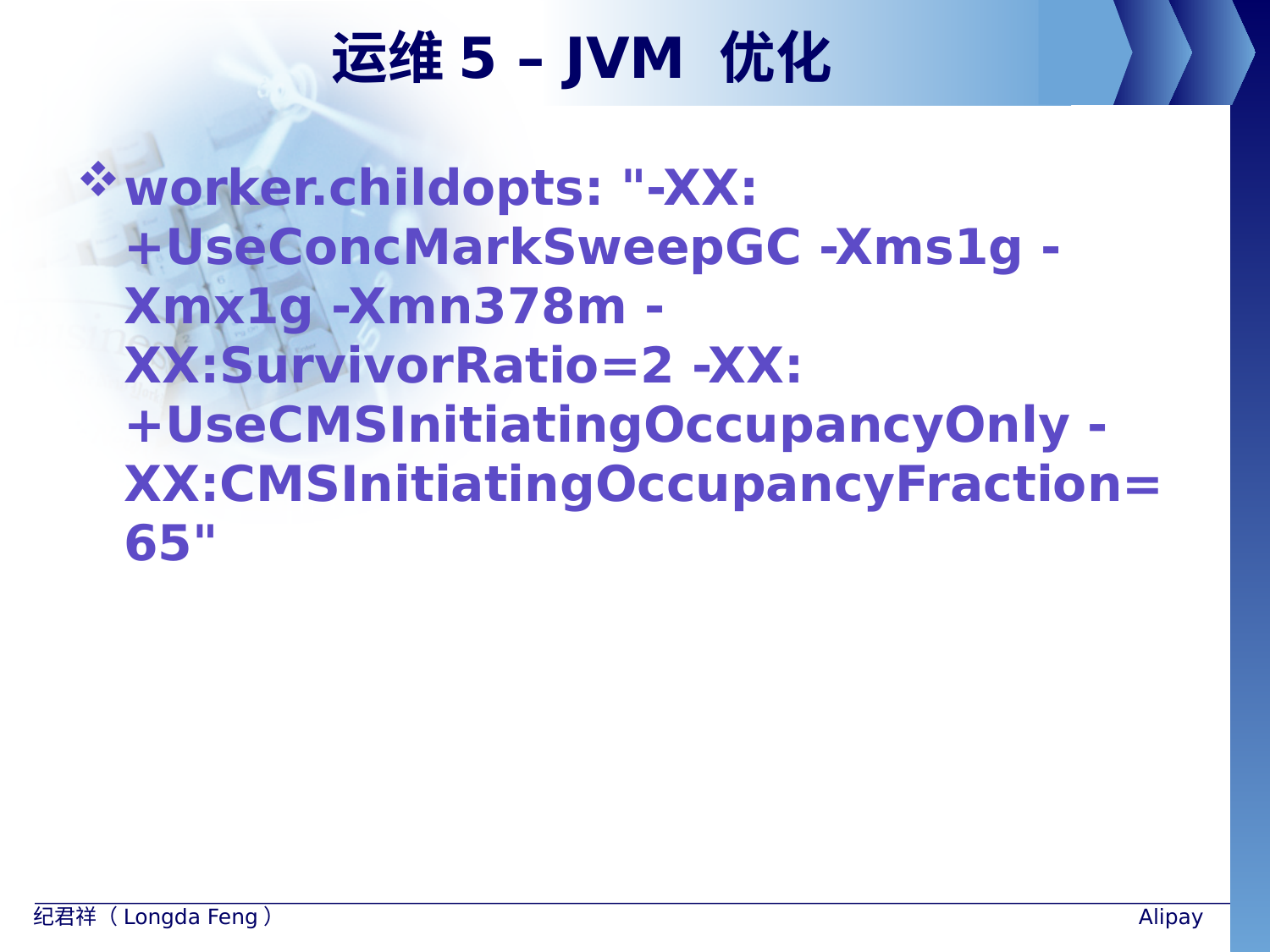

# 运维5 – JVM 优化
worker.childopts: "-XX:+UseConcMarkSweepGC -Xms1g -Xmx1g -Xmn378m -XX:SurvivorRatio=2 -XX:+UseCMSInitiatingOccupancyOnly -XX:CMSInitiatingOccupancyFraction=65"
纪君祥（Longda Feng）
Alipay